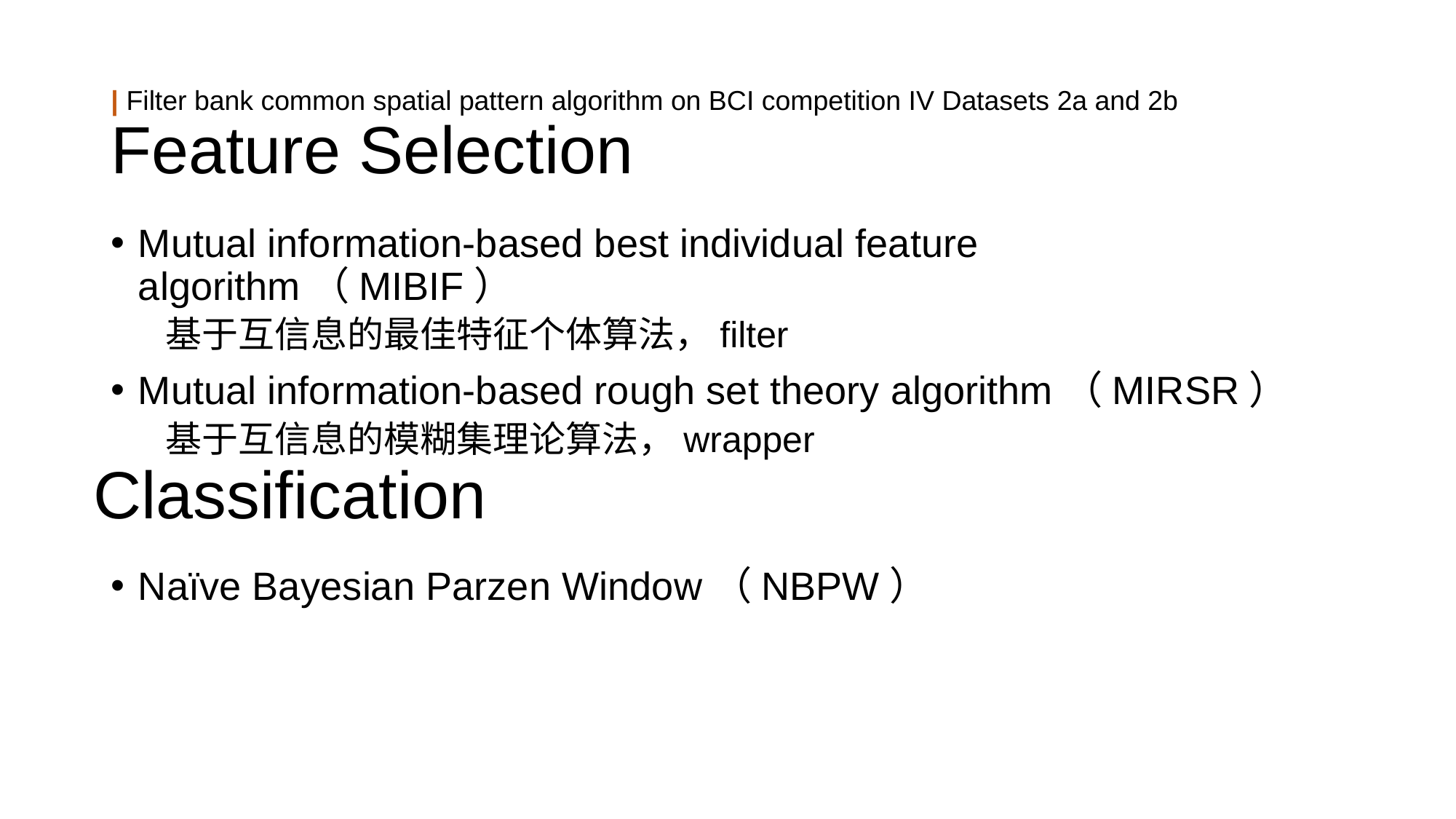

# | Filter bank common spatial pattern algorithm on BCI competition IV Datasets 2a and 2b Feature Selection
Mutual information-based best individual feature algorithm（MIBIF）
基于互信息的最佳特征个体算法，filter
Mutual information-based rough set theory algorithm（MIRSR）
基于互信息的模糊集理论算法，wrapper
Classification

Naïve Bayesian Parzen Window（NBPW）